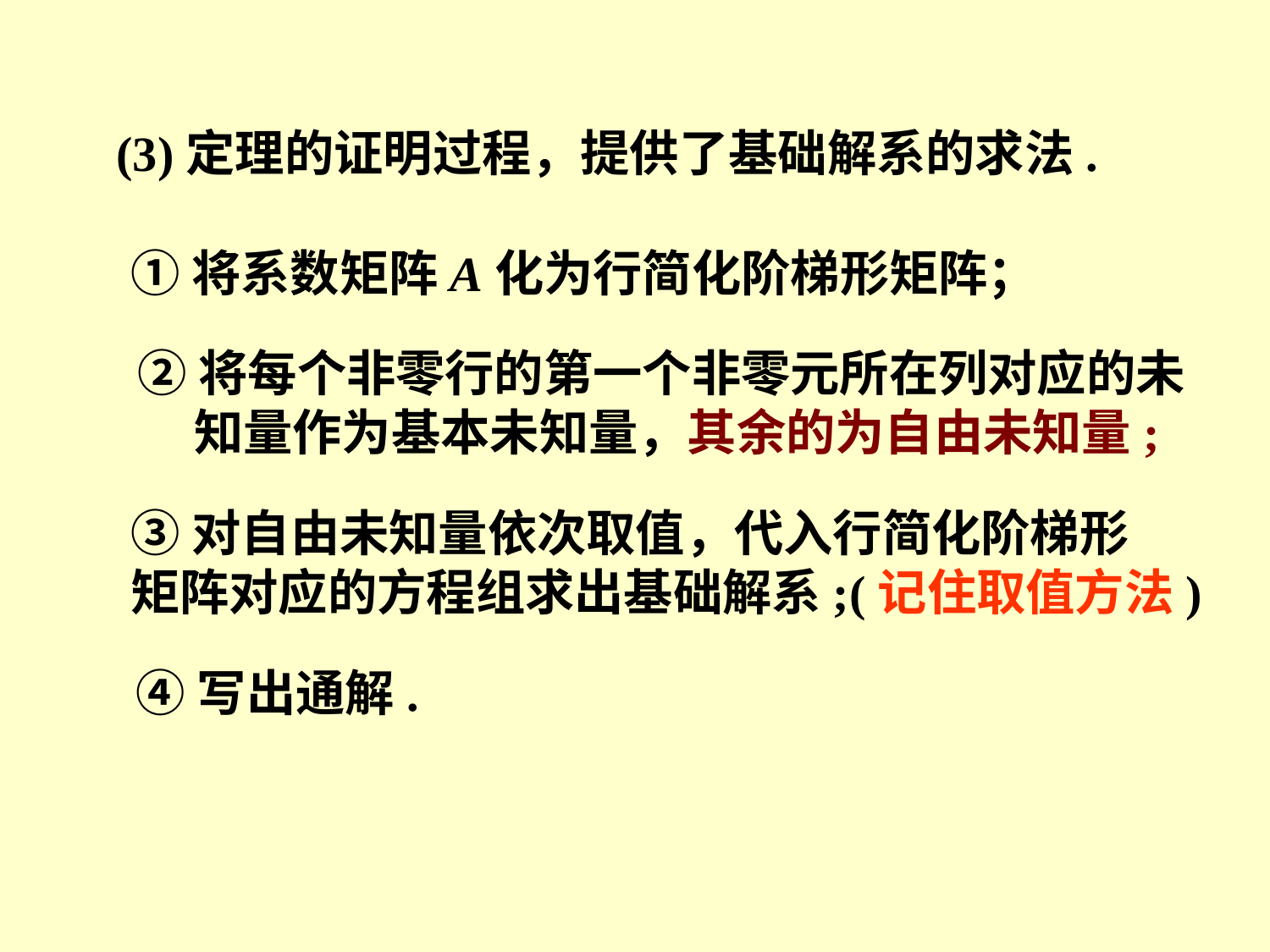

(3)定理的证明过程，提供了基础解系的求法.
①将系数矩阵A化为行简化阶梯形矩阵；
②将每个非零行的第一个非零元所在列对应的未
    知量作为基本未知量，其余的为自由未知量;
③对自由未知量依次取值，代入行简化阶梯形
矩阵对应的方程组求出基础解系;(记住取值方法)
④写出通解.